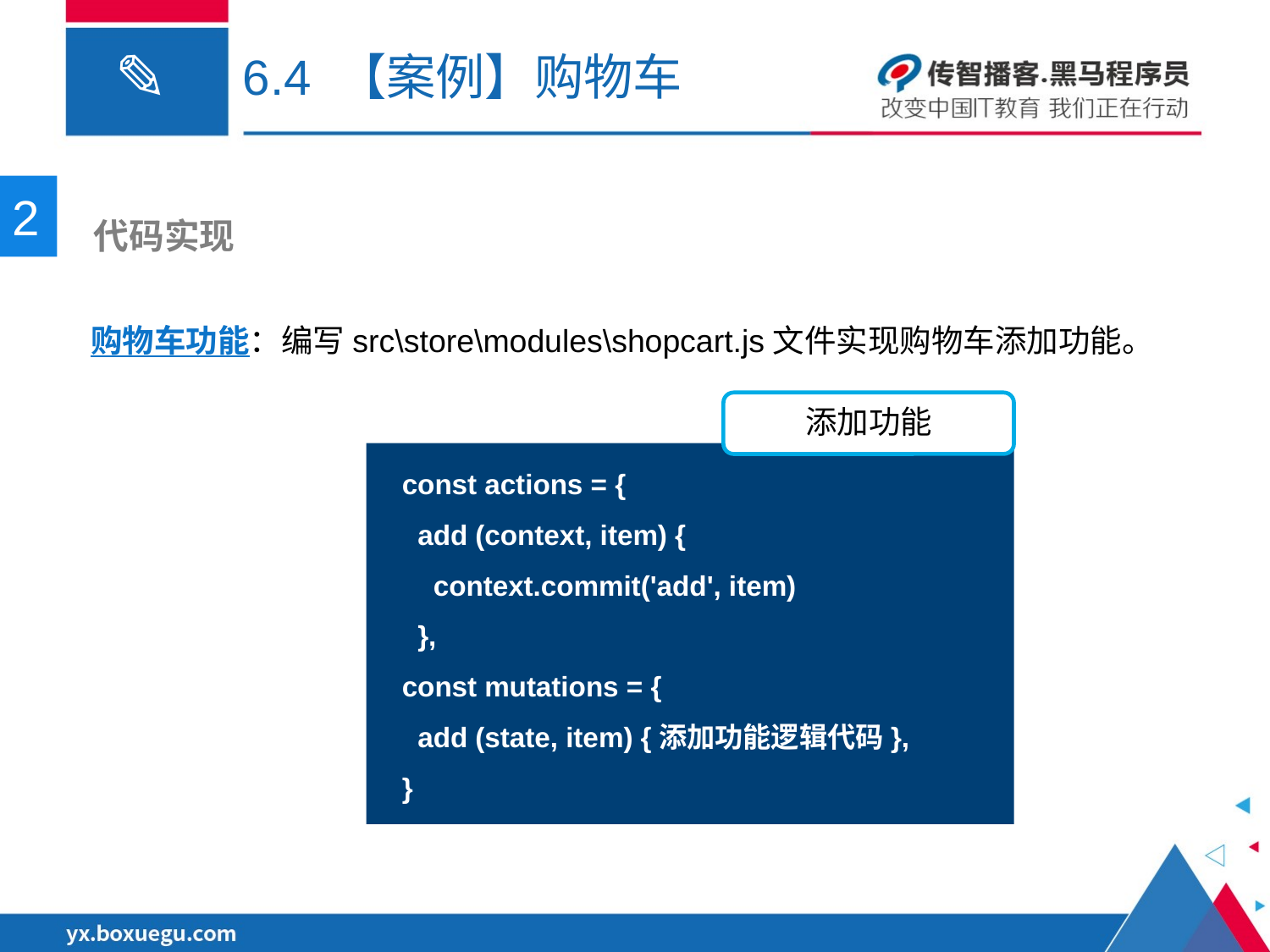

6.4 【案例】购物车

2
  代码实现
购物车功能：编写src\store\modules\shopcart.js文件实现购物车添加功能。
添加功能

const actions = {
  add (context, item) {
    context.commit('add', item)
  },
const mutations = {
  add (state, item) {添加功能逻辑代码},
}